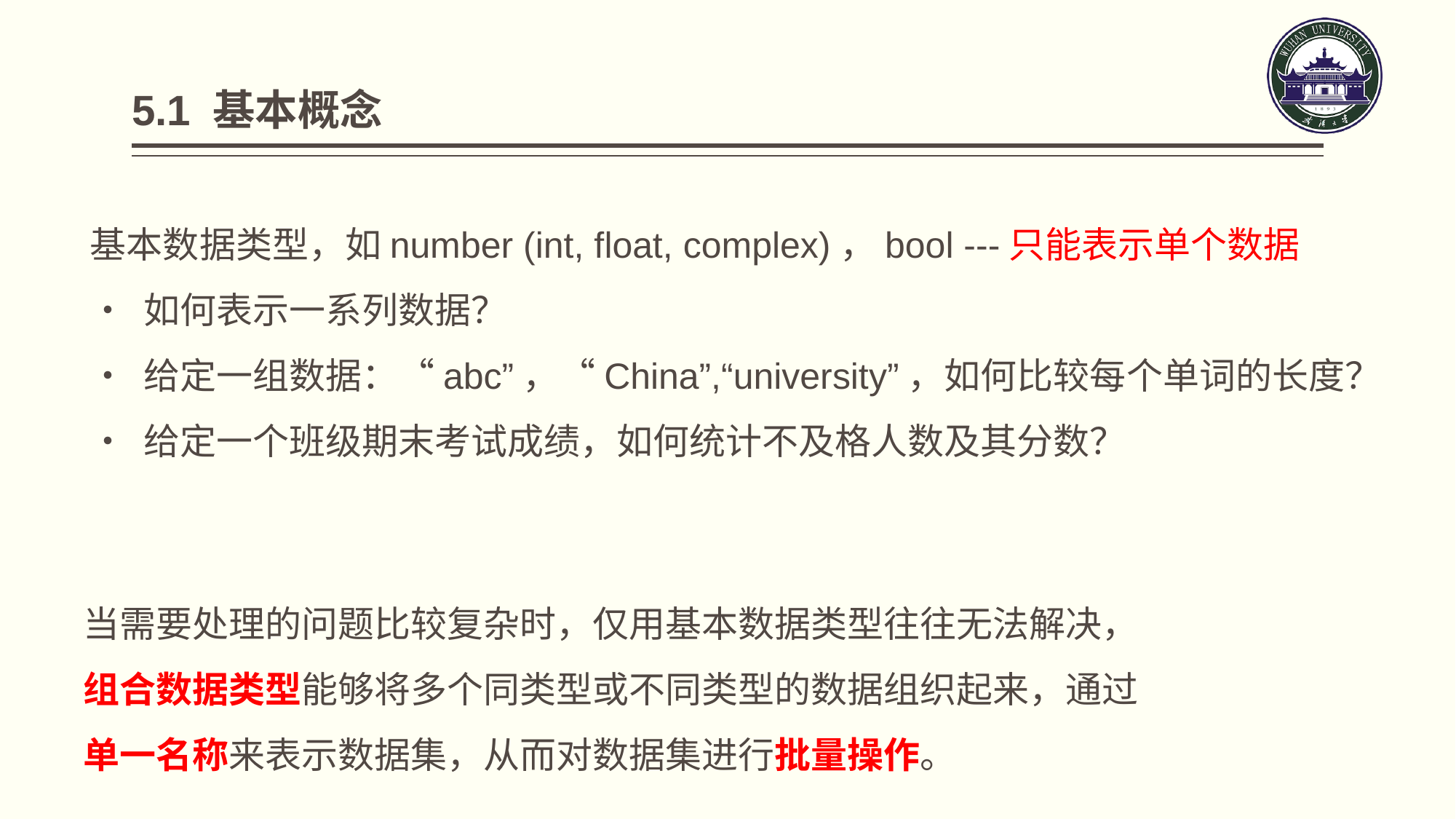

# 5.1 基本概念
基本数据类型，如number (int, float, complex)，bool ---只能表示单个数据
• 如何表示一系列数据？
• 给定一组数据：“abc”，“China”,“university”，如何比较每个单词的长度？
• 给定一个班级期末考试成绩，如何统计不及格人数及其分数？
当需要处理的问题比较复杂时，仅用基本数据类型往往无法解决，组合数据类型能够将多个同类型或不同类型的数据组织起来，通过单一名称来表示数据集，从而对数据集进行批量操作。